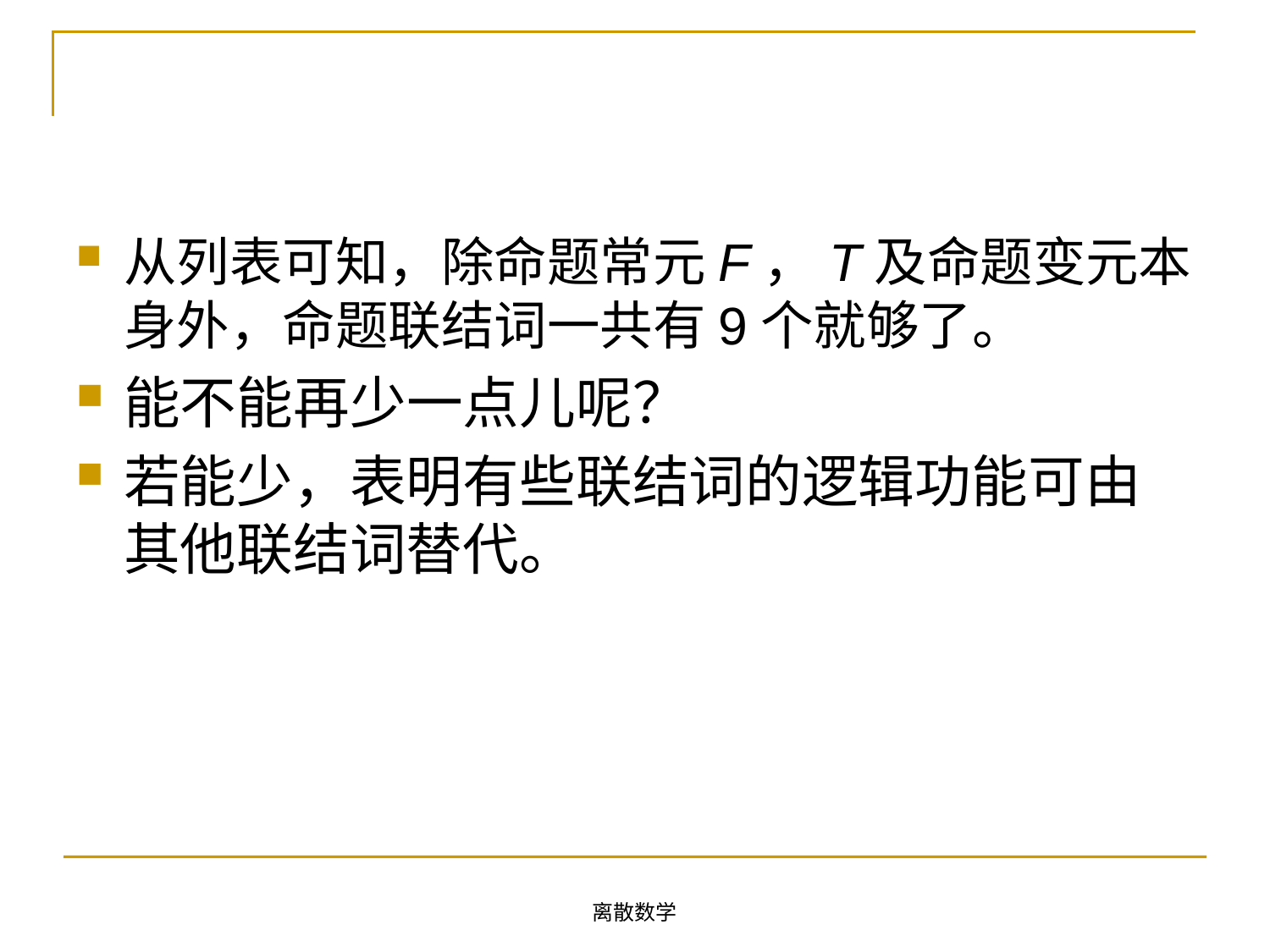

#
从列表可知，除命题常元F，T及命题变元本身外，命题联结词一共有9个就够了。
能不能再少一点儿呢？
若能少，表明有些联结词的逻辑功能可由其他联结词替代。

71
离散数学